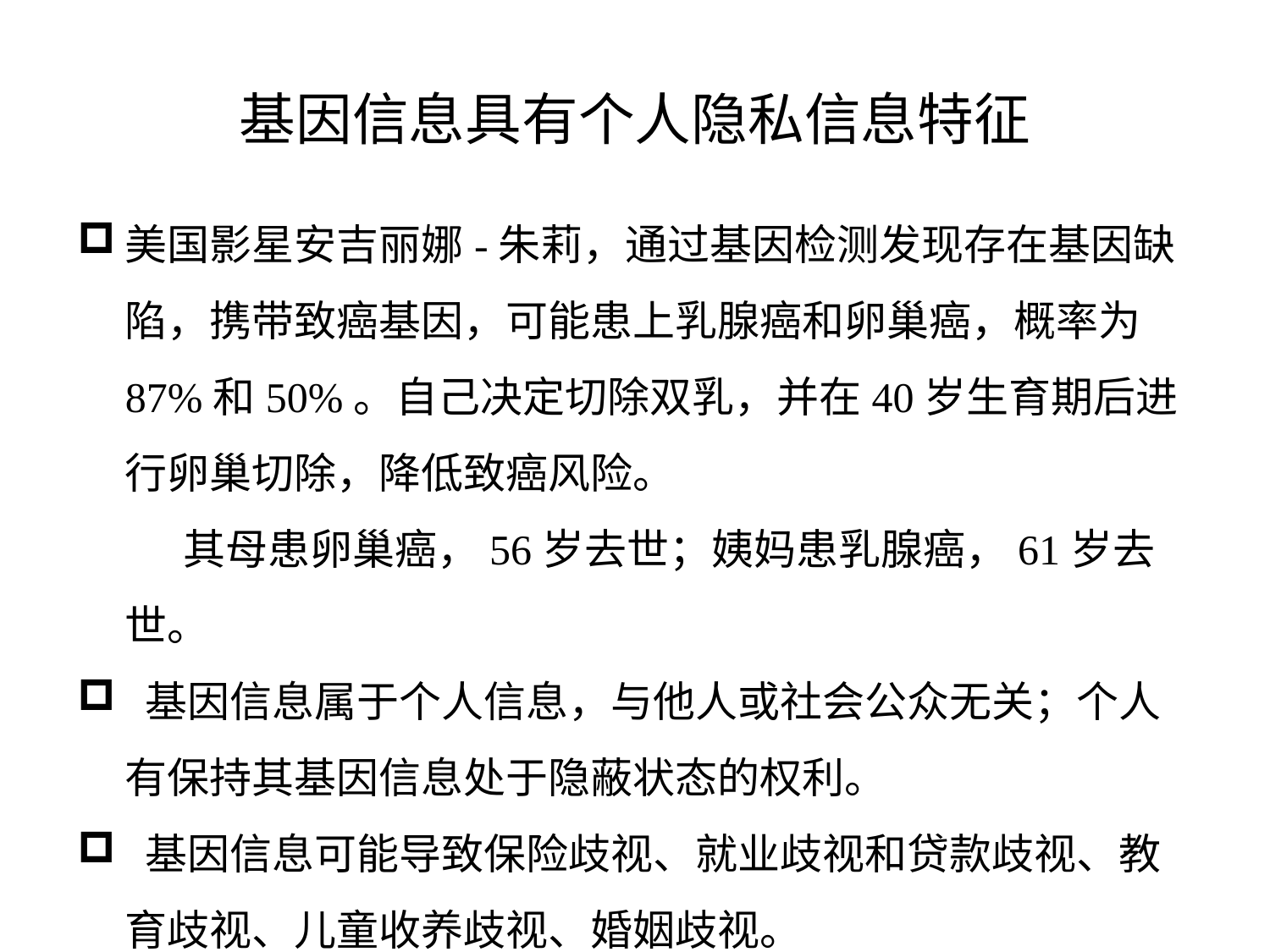

# 基因信息具有个人隐私信息特征
美国影星安吉丽娜-朱莉，通过基因检测发现存在基因缺陷，携带致癌基因，可能患上乳腺癌和卵巢癌，概率为87%和50%。自己决定切除双乳，并在40岁生育期后进行卵巢切除，降低致癌风险。
          其母患卵巢癌，56岁去世；姨妈患乳腺癌，61岁去世。
 基因信息属于个人信息，与他人或社会公众无关；个人有保持其基因信息处于隐蔽状态的权利。
 基因信息可能导致保险歧视、就业歧视和贷款歧视、教育歧视、儿童收养歧视、婚姻歧视。